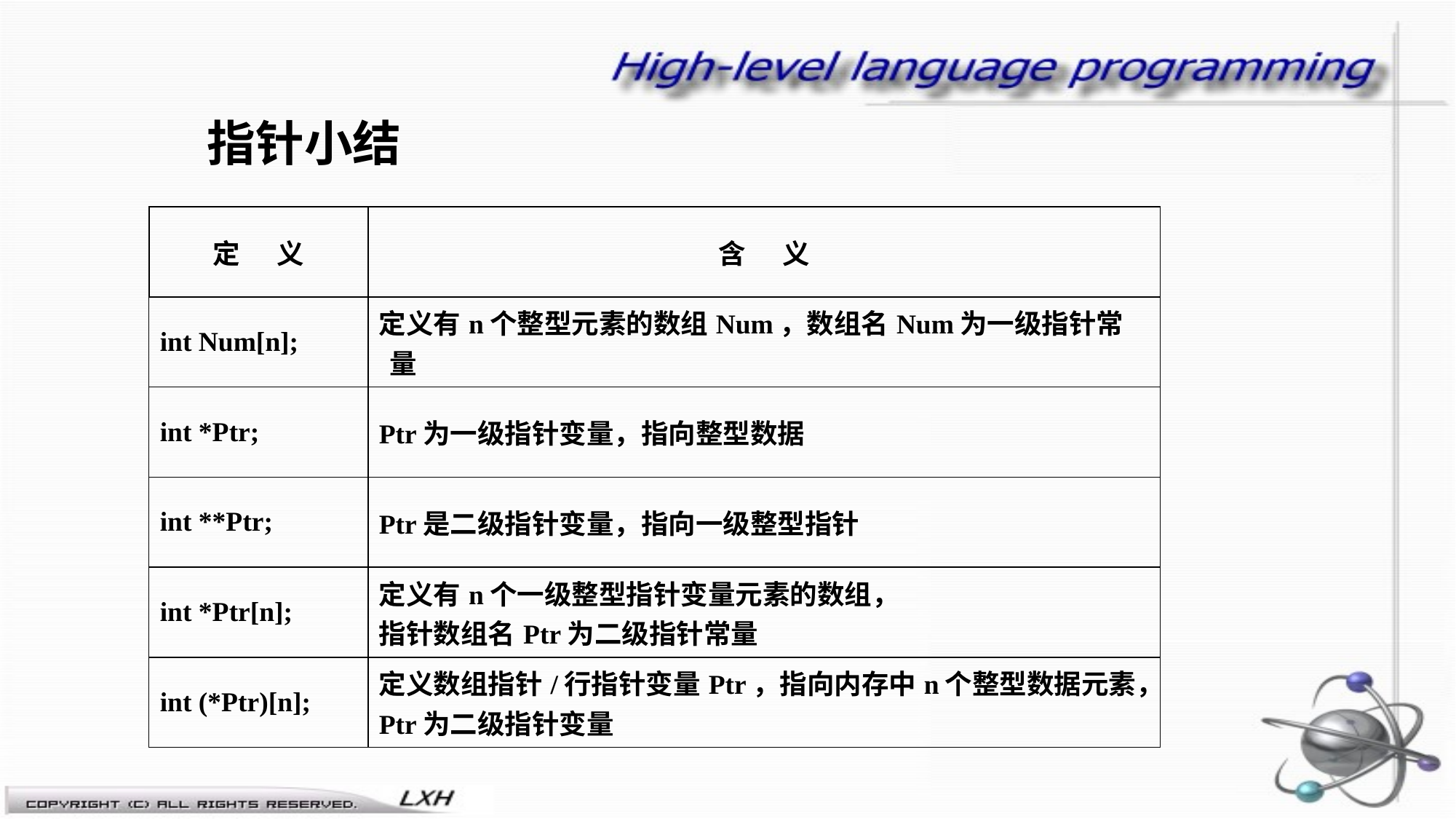

指针小结
| 定 义 | 含 义 |
| --- | --- |
| int Num[n]; | 定义有n个整型元素的数组Num，数组名Num为一级指针常量 |
| int \*Ptr; | Ptr为一级指针变量，指向整型数据 |
| int \*\*Ptr; | Ptr是二级指针变量，指向一级整型指针 |
| int \*Ptr[n]; | 定义有n个一级整型指针变量元素的数组， 指针数组名Ptr为二级指针常量 |
| int (\*Ptr)[n]; | 定义数组指针/行指针变量Ptr，指向内存中n个整型数据元素， Ptr为二级指针变量 |